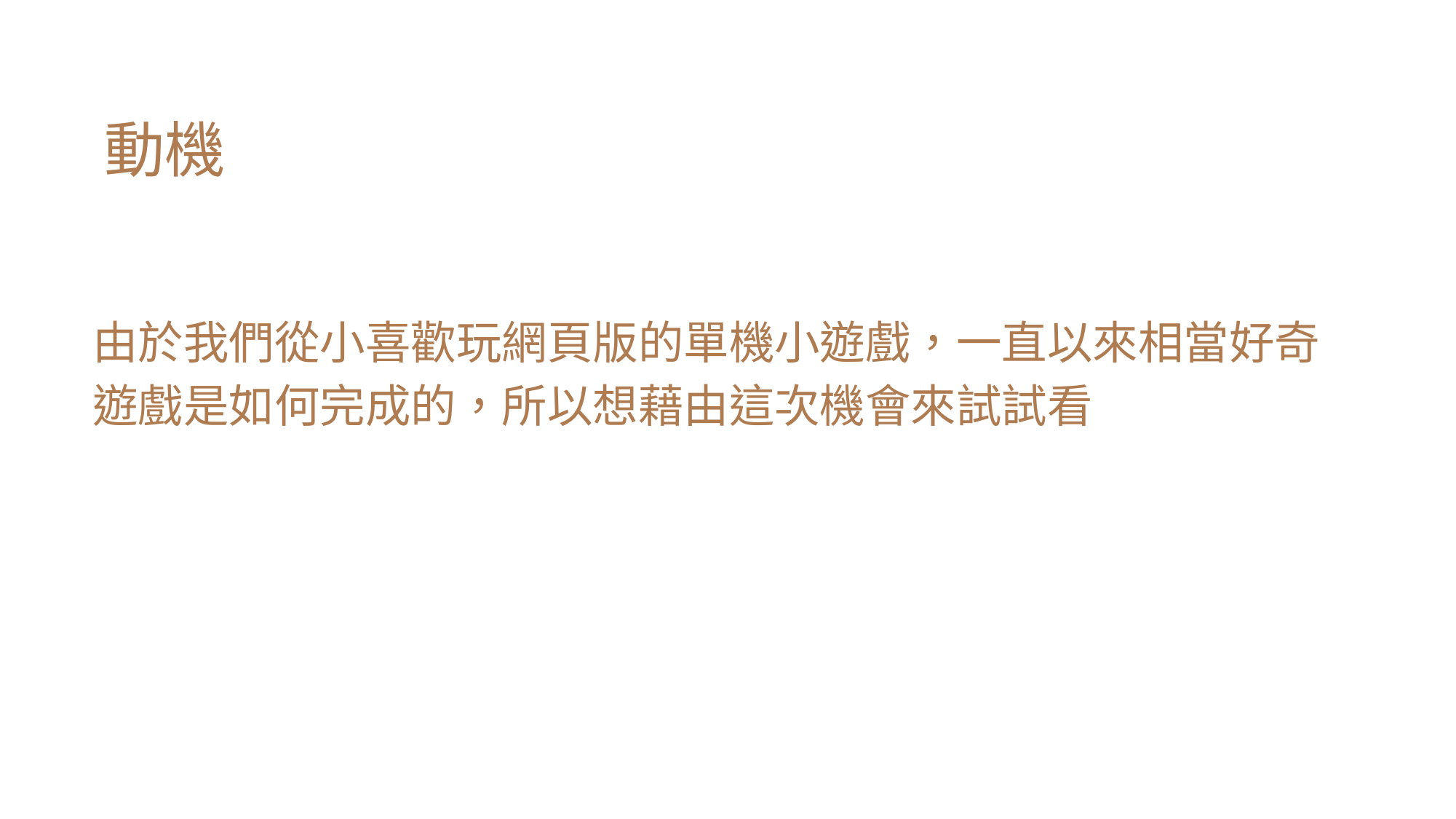

# 動機
由於我們從小喜歡玩網頁版的單機小遊戲，一直以來相當好奇遊戲是如何完成的，所以想藉由這次機會來試試看